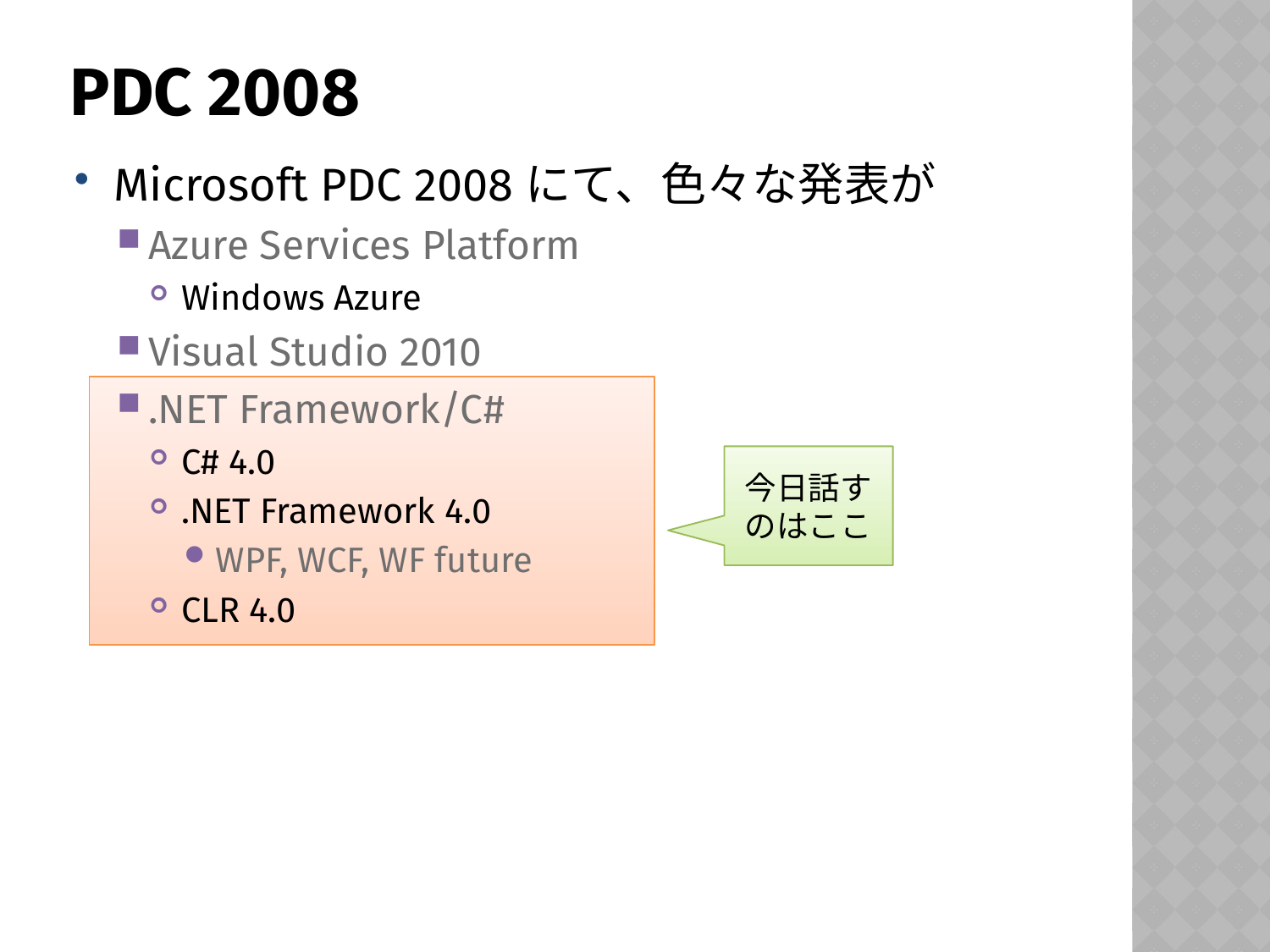

# PDC 2008
Microsoft PDC 2008にて、色々な発表が
Azure Services Platform
Windows Azure
Visual Studio 2010
.NET Framework/C#
C# 4.0
.NET Framework 4.0
WPF, WCF, WF future
CLR 4.0

今日話すのはここ